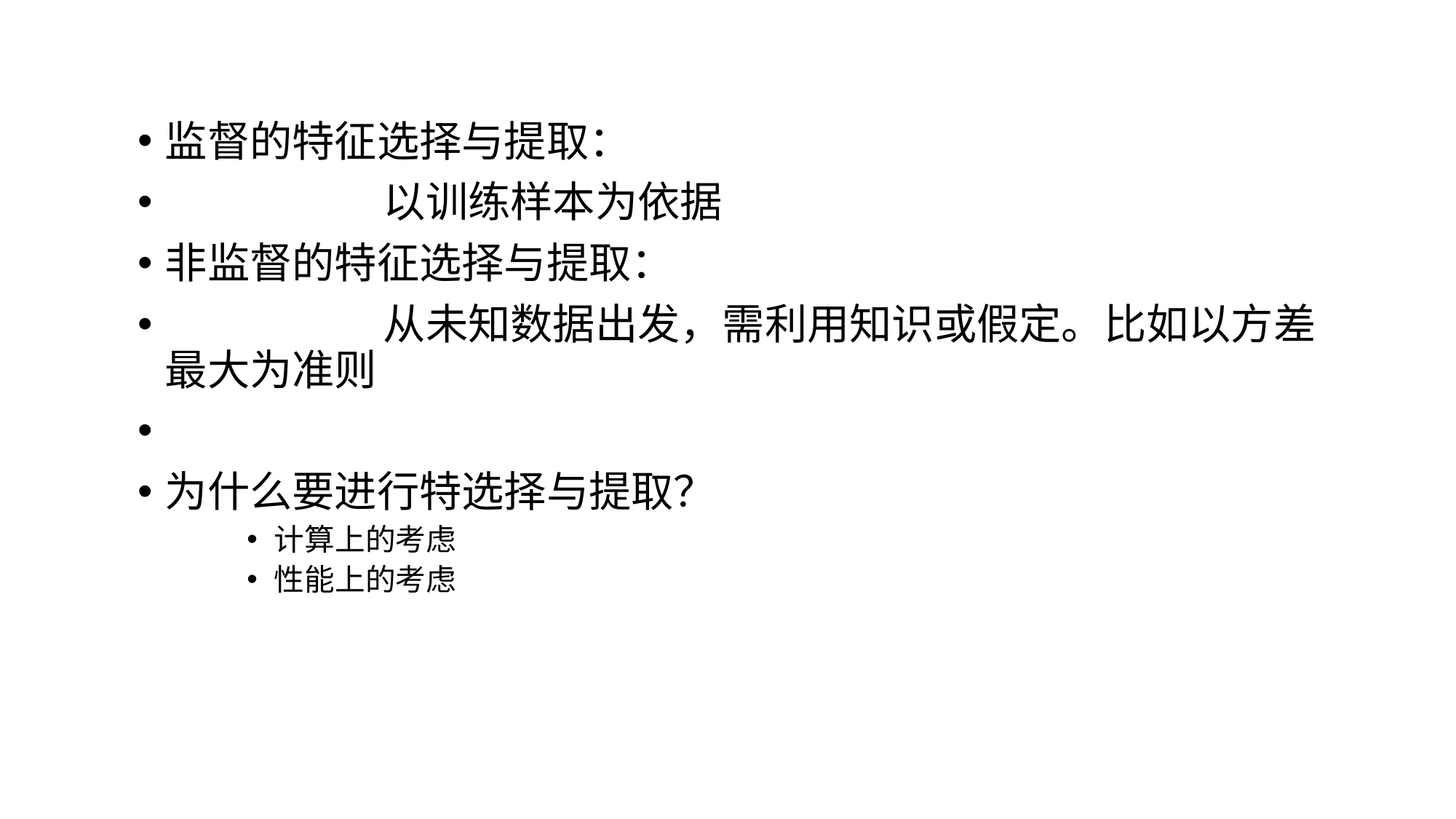

监督的特征选择与提取：
		以训练样本为依据
非监督的特征选择与提取：
		从未知数据出发，需利用知识或假定。比如以方差最大为准则

为什么要进行特选择与提取？
计算上的考虑
性能上的考虑